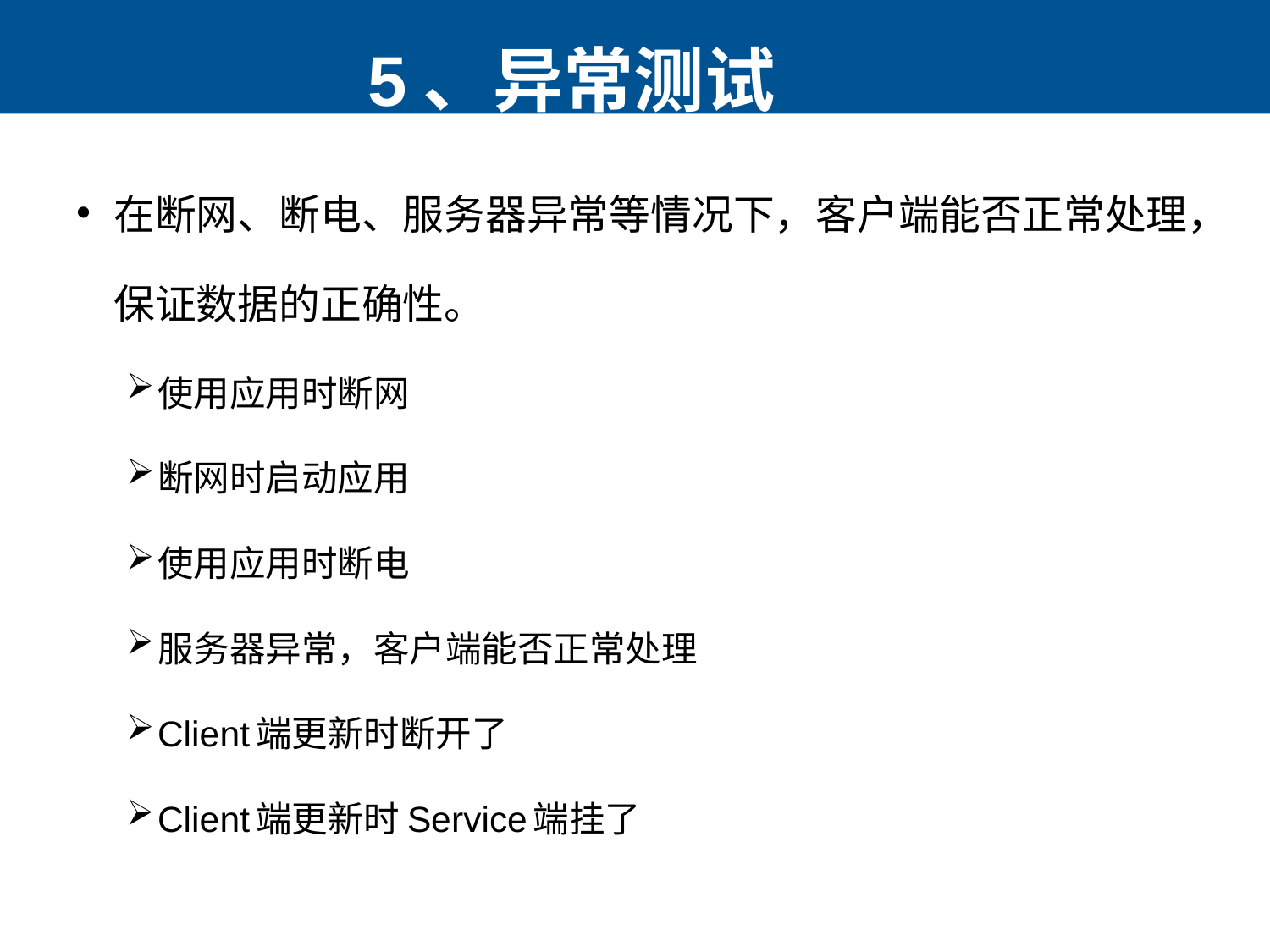

5、异常测试
在断网、断电、服务器异常等情况下，客户端能否正常处理，保证数据的正确性。
使用应用时断网
断网时启动应用
使用应用时断电
服务器异常，客户端能否正常处理
Client端更新时断开了
Client端更新时Service端挂了